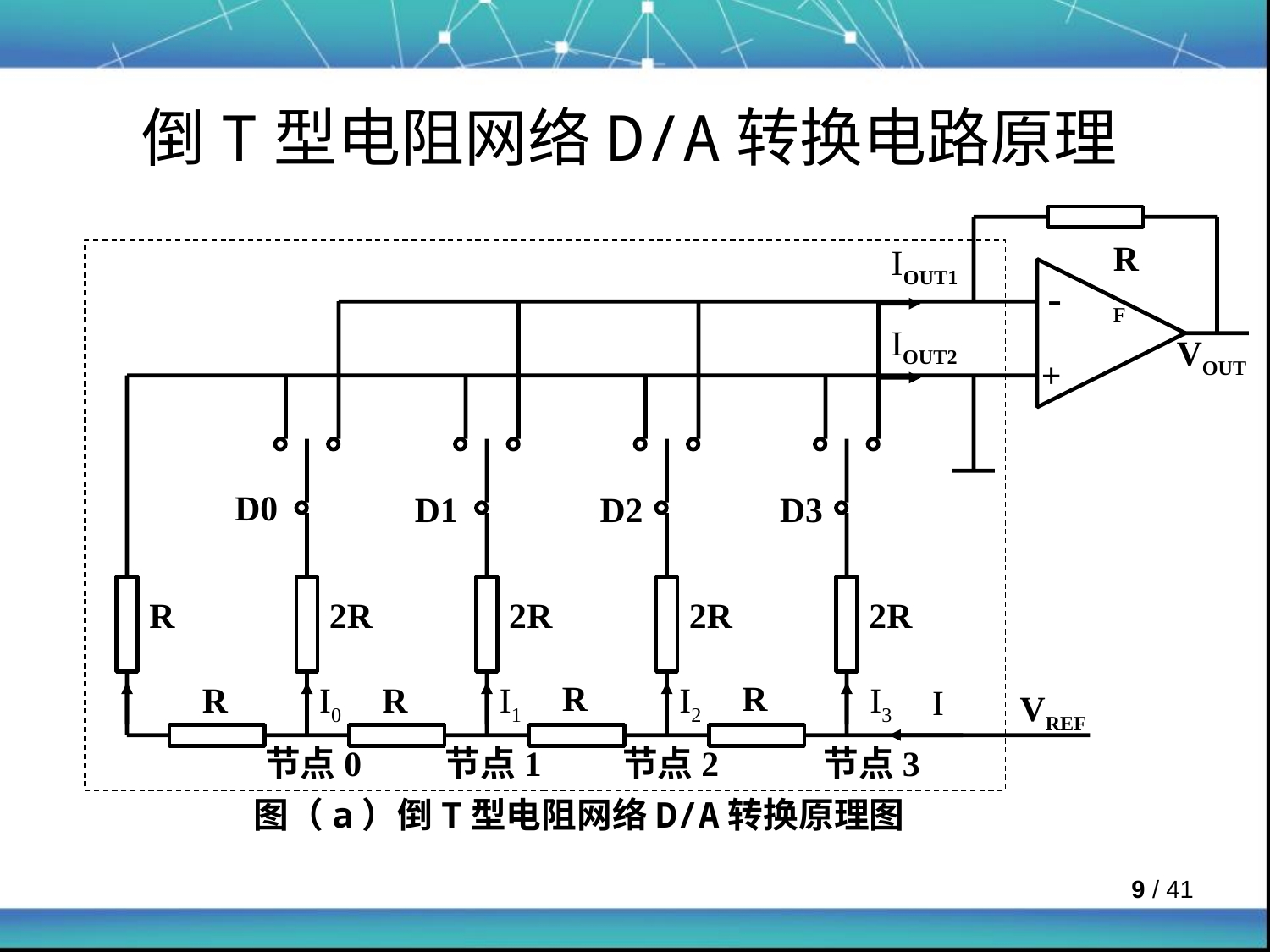

# 倒T型电阻网络D/A转换电路原理

RF
IOUT1

-

IOUT2
VOUT

+

D0
D1
D2
D3

R
2R
2R
2R
2R
R
R

R

I0
R

I1

I2

I3
I
VREF

节点0

节点1

节点2

节点3

图（a）倒T型电阻网络D/A转换原理图
9 / 41